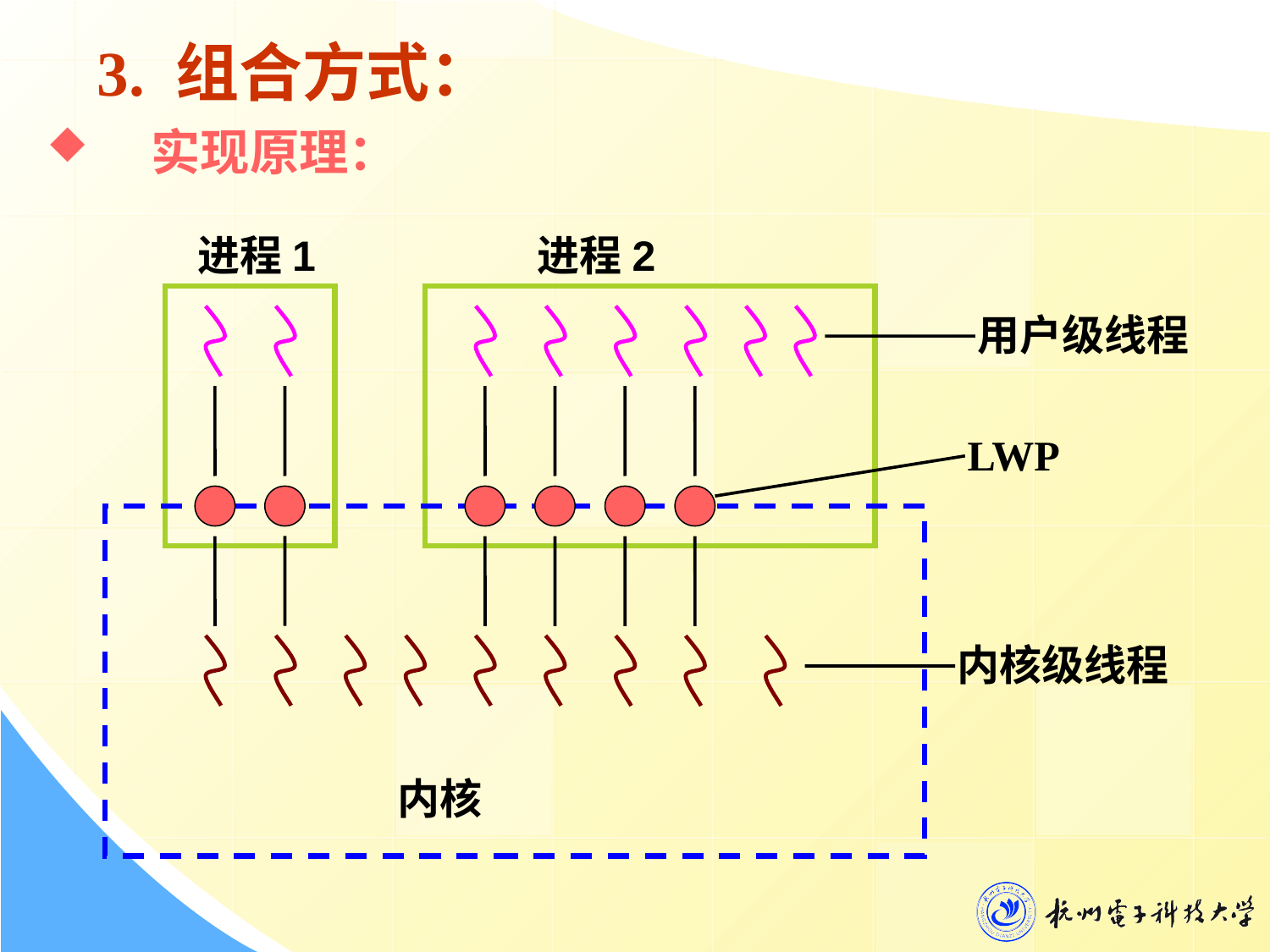

3. 组合方式：
 实现原理：
进程1
进程2

用户级线程

LWP

内核级线程

内核